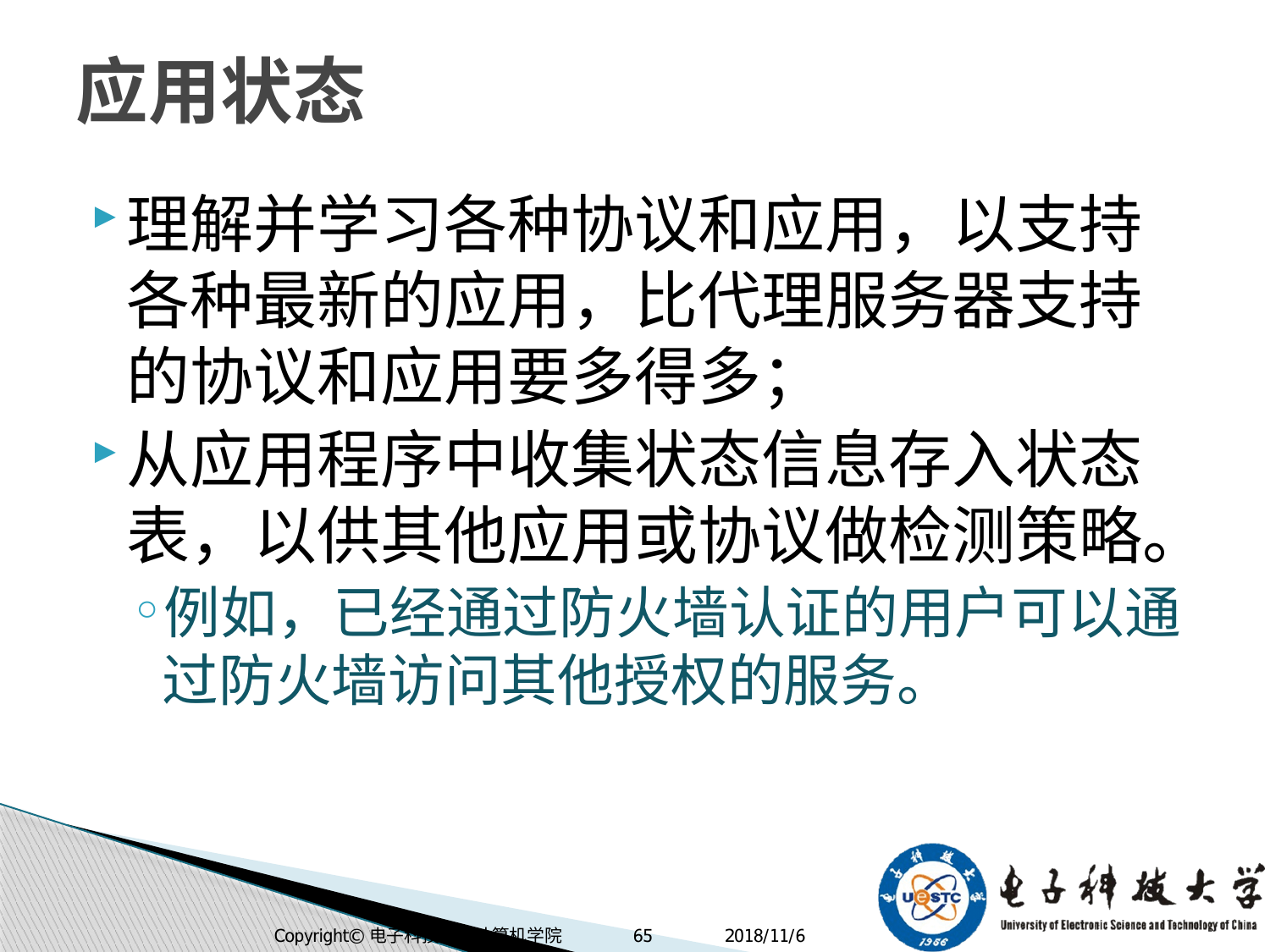

# 应用状态
理解并学习各种协议和应用，以支持各种最新的应用，比代理服务器支持的协议和应用要多得多；
从应用程序中收集状态信息存入状态表，以供其他应用或协议做检测策略。
例如，已经通过防火墙认证的用户可以通过防火墙访问其他授权的服务。
Copyright©电子科技大学计算机学院
65
2018/11/6